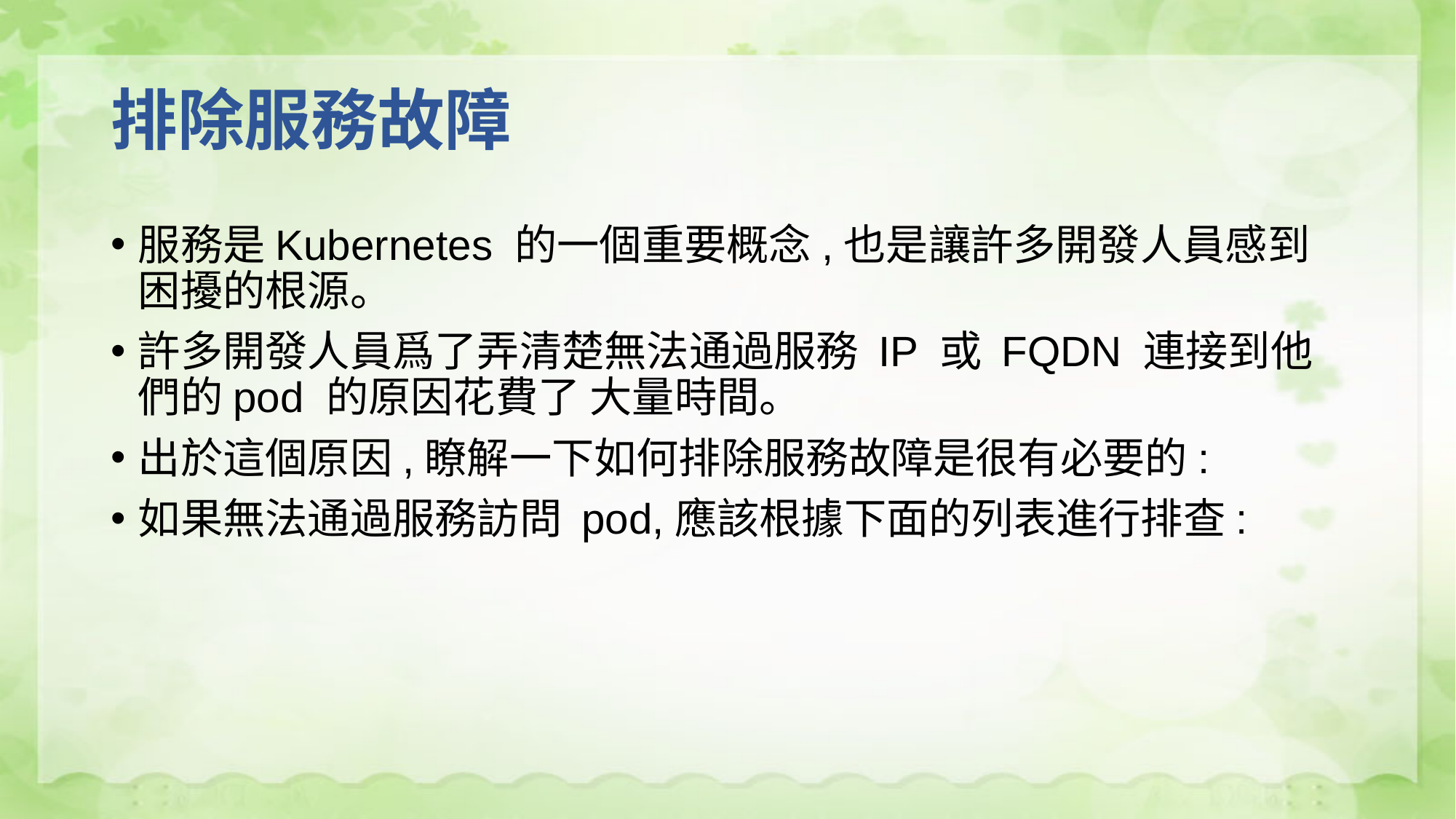

# 排除服務故障
服務是Kubernetes 的一個重要概念,也是讓許多開發人員感到困擾的根源。
許多開發人員爲了弄清楚無法通過服務 IP 或 FQDN 連接到他們的pod 的原因花費了 大量時間。
出於這個原因,瞭解一下如何排除服務故障是很有必要的:
如果無法通過服務訪問 pod,應該根據下面的列表進行排查: